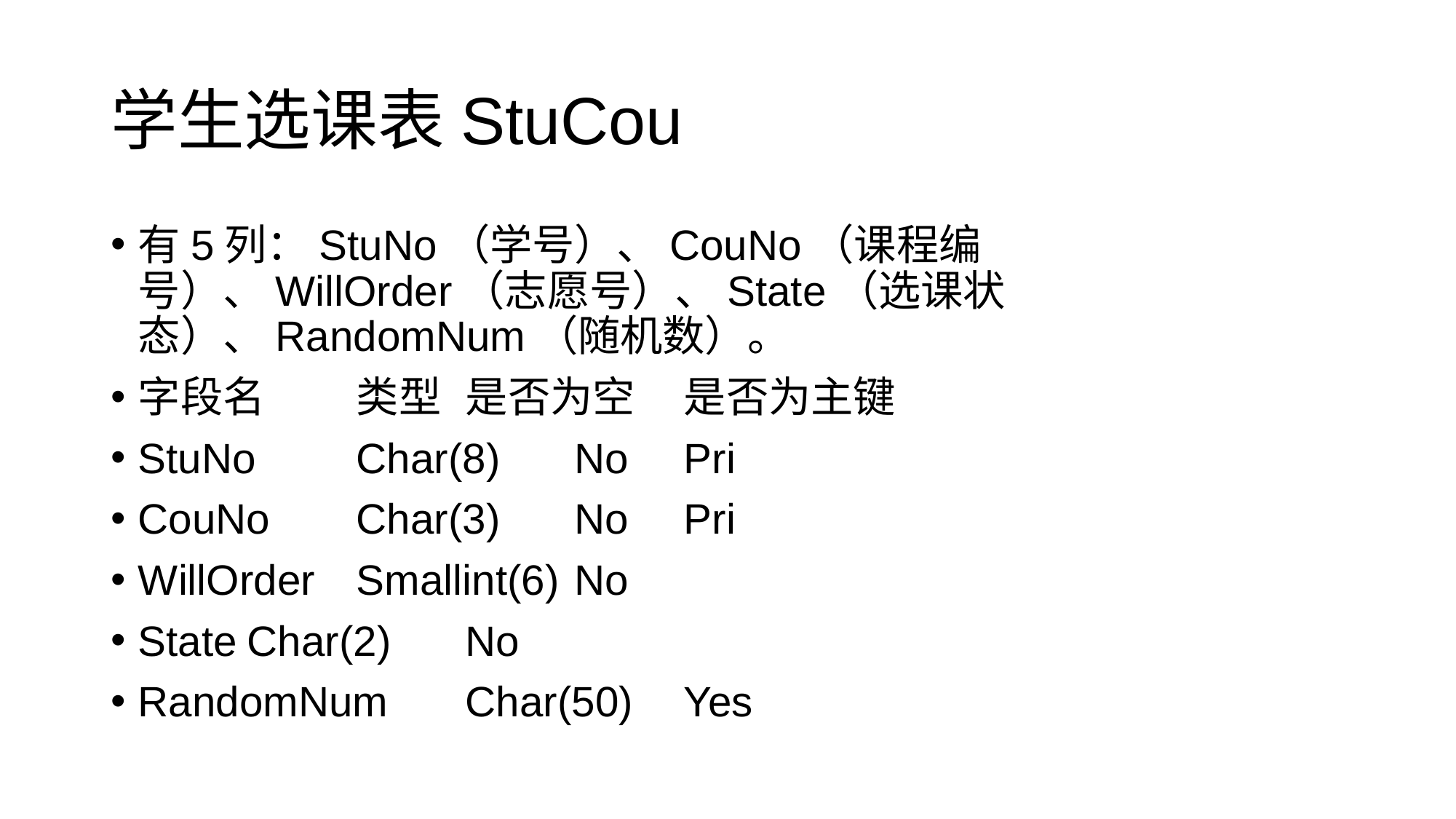

# 学生选课表StuCou
有5列：StuNo（学号）、CouNo（课程编号）、WillOrder（志愿号）、State（选课状态）、RandomNum（随机数）。
字段名	类型	是否为空	是否为主键
StuNo	Char(8)	No	Pri
CouNo	Char(3)	No	Pri
WillOrder	Smallint(6)	No
State	Char(2)	No
RandomNum	Char(50)	Yes